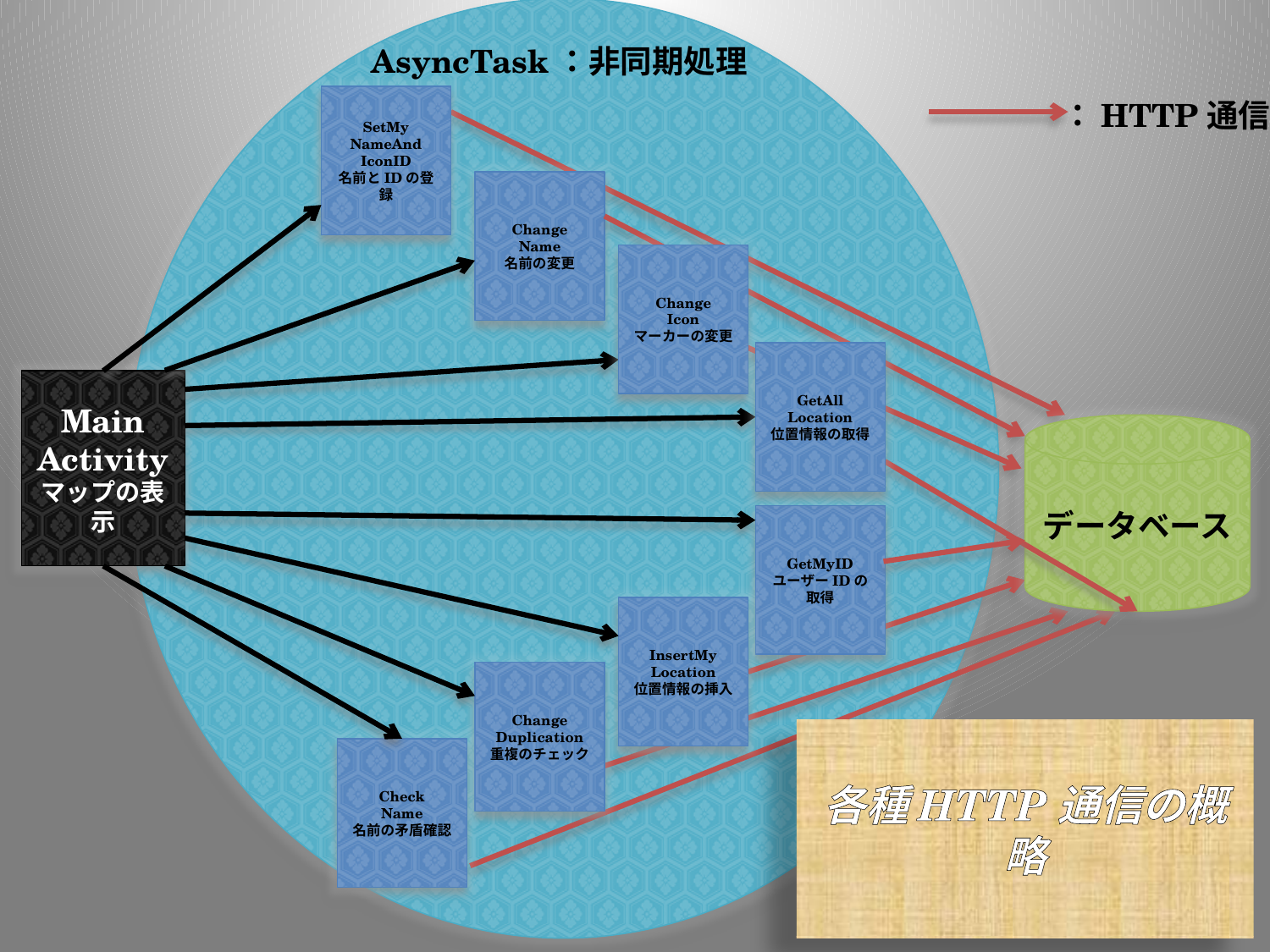

AsyncTask：非同期処理
SetMy
NameAnd
IconID
名前とIDの登録
：HTTP通信
Change
Name
名前の変更
Change
Icon
マーカーの変更
GetAll
Location
位置情報の取得
Main Activity
マップの表示
データベース
GetMyID
ユーザーIDの取得
InsertMy
Location
位置情報の挿入
Change
Duplication
重複のチェック
各種HTTP通信の概略
Check
Name
名前の矛盾確認